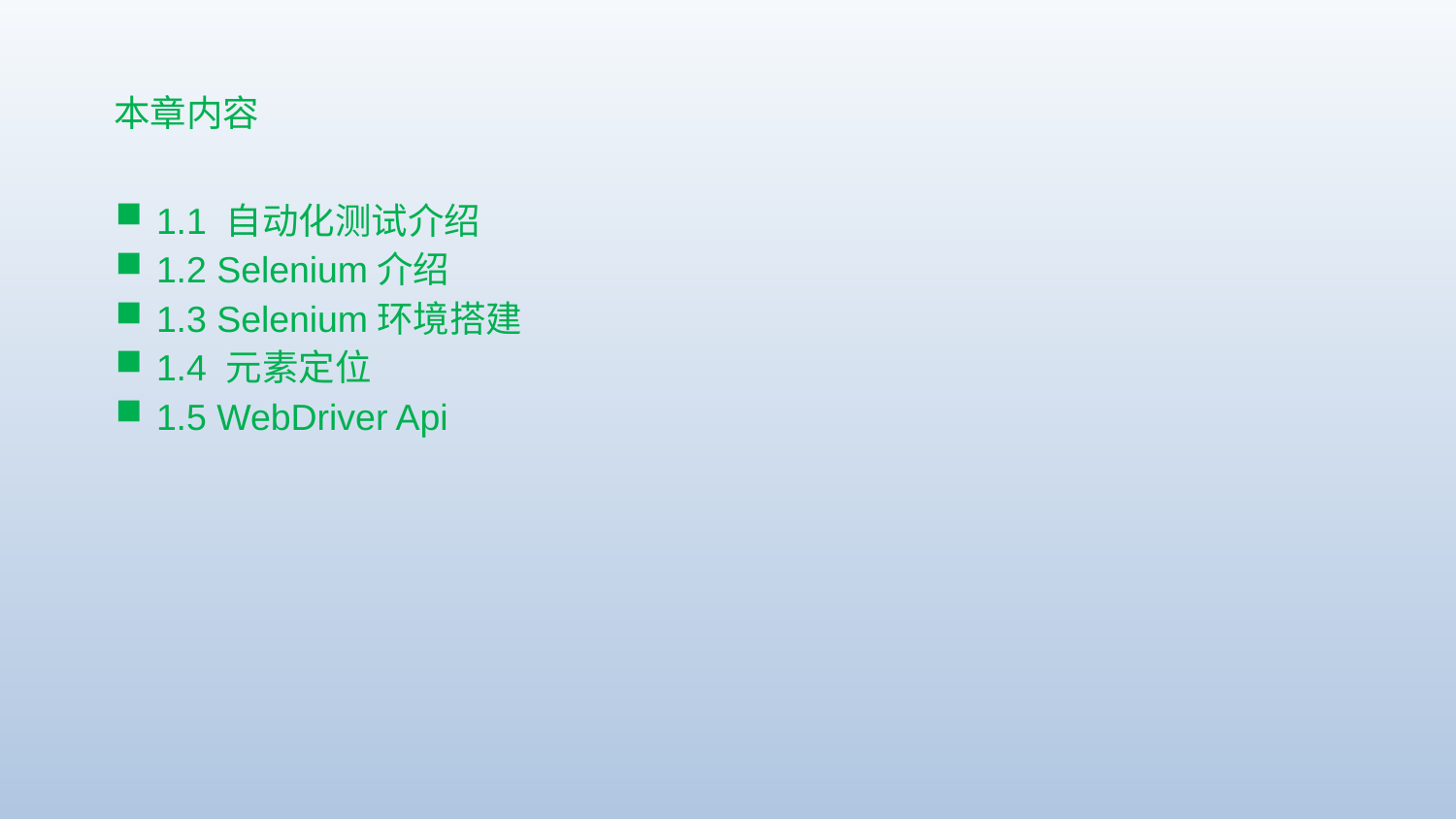

# 本章内容
1.1 自动化测试介绍
1.2 Selenium介绍
1.3 Selenium环境搭建
1.4 元素定位
1.5 WebDriver Api